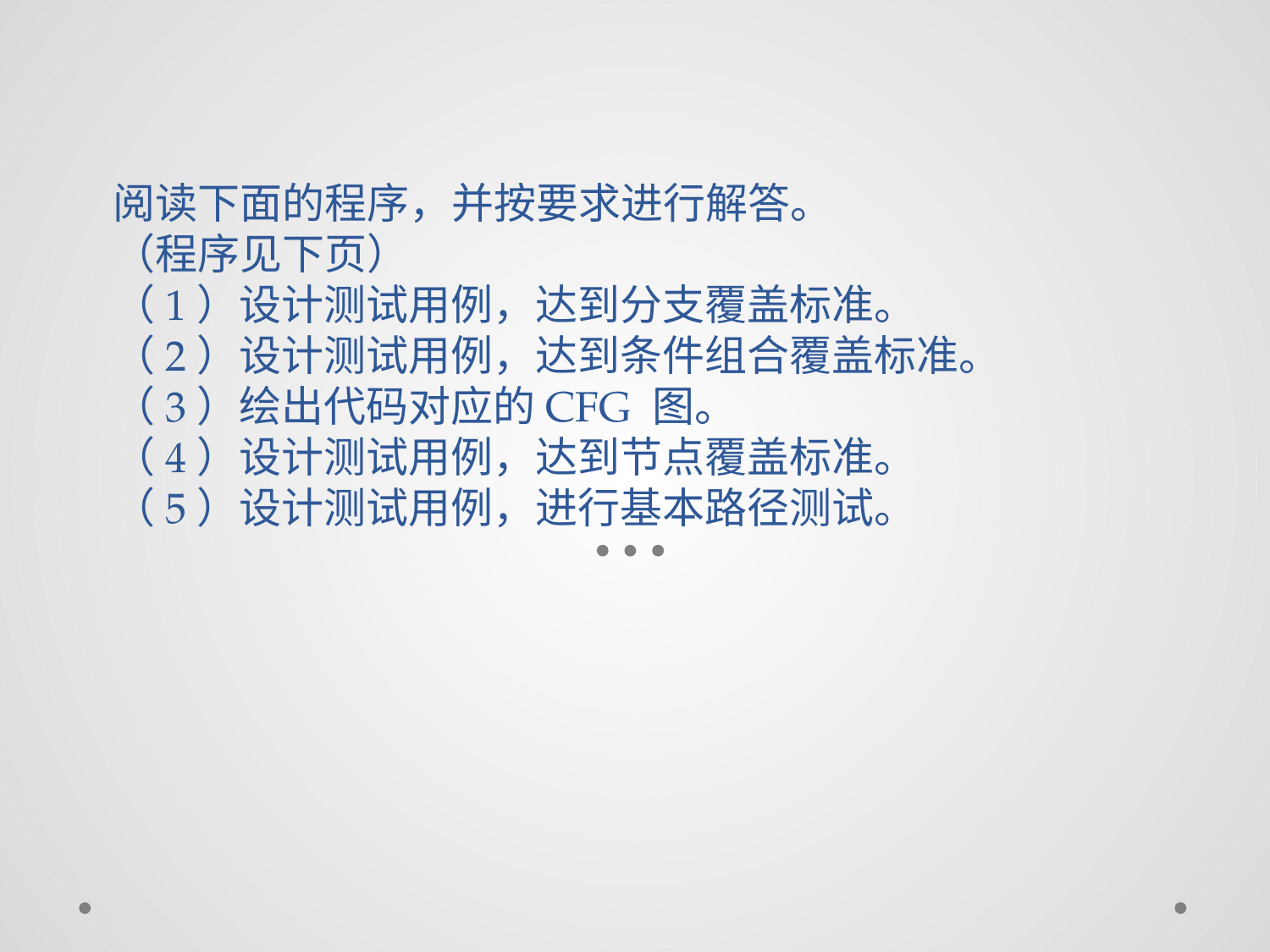

# 阅读下面的程序，并按要求进行解答。 （程序见下页） （1）设计测试用例，达到分支覆盖标准。 （2）设计测试用例，达到条件组合覆盖标准。 （3）绘出代码对应的CFG 图。 （4）设计测试用例，达到节点覆盖标准。 （5）设计测试用例，进行基本路径测试。